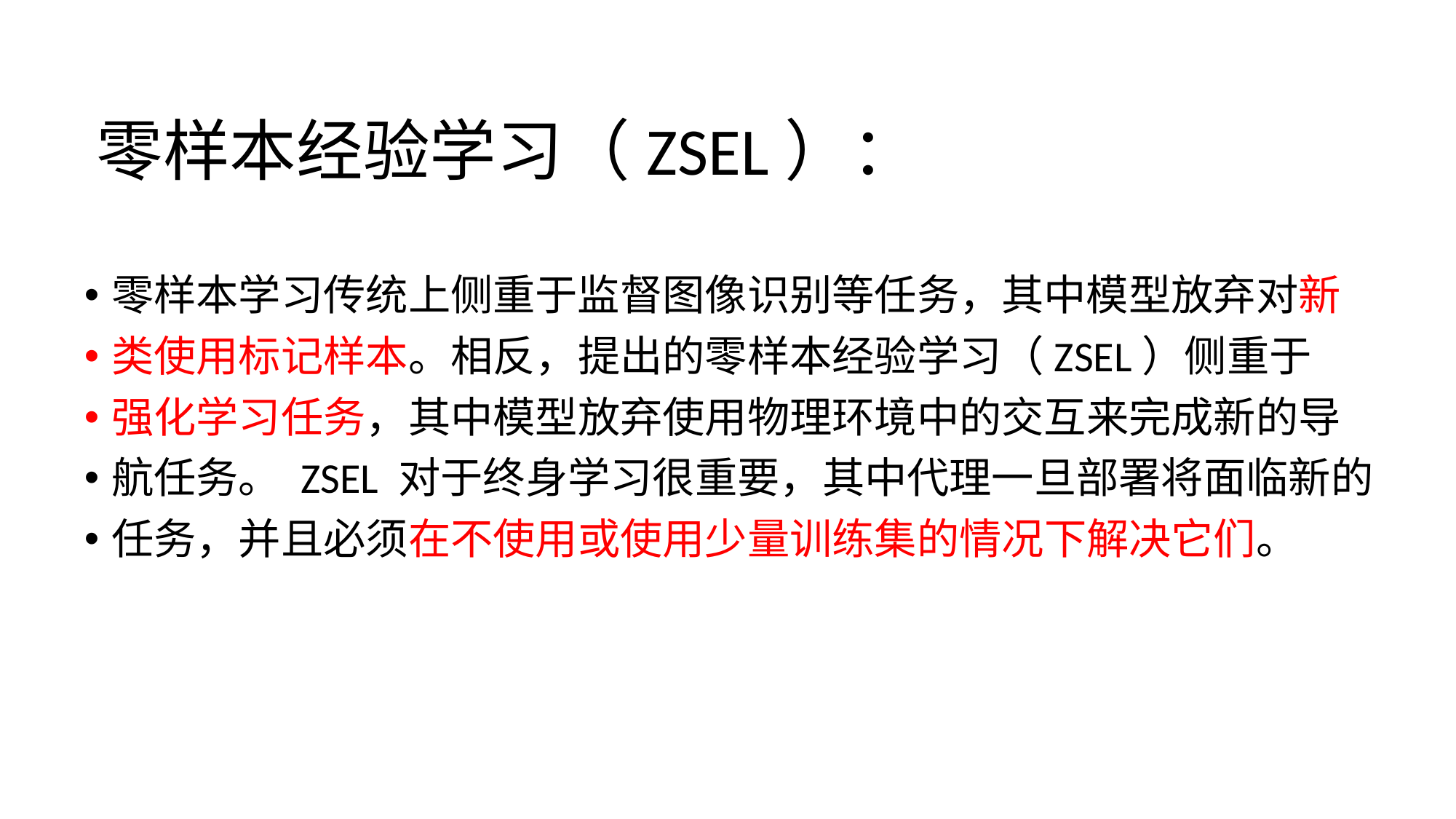

# 零样本经验学习（ZSEL）：
零样本学习传统上侧重于监督图像识别等任务，其中模型放弃对新
类使用标记样本。相反，提出的零样本经验学习（ZSEL）侧重于
强化学习任务，其中模型放弃使用物理环境中的交互来完成新的导
航任务。 ZSEL 对于终身学习很重要，其中代理一旦部署将面临新的
任务，并且必须在不使用或使用少量训练集的情况下解决它们。